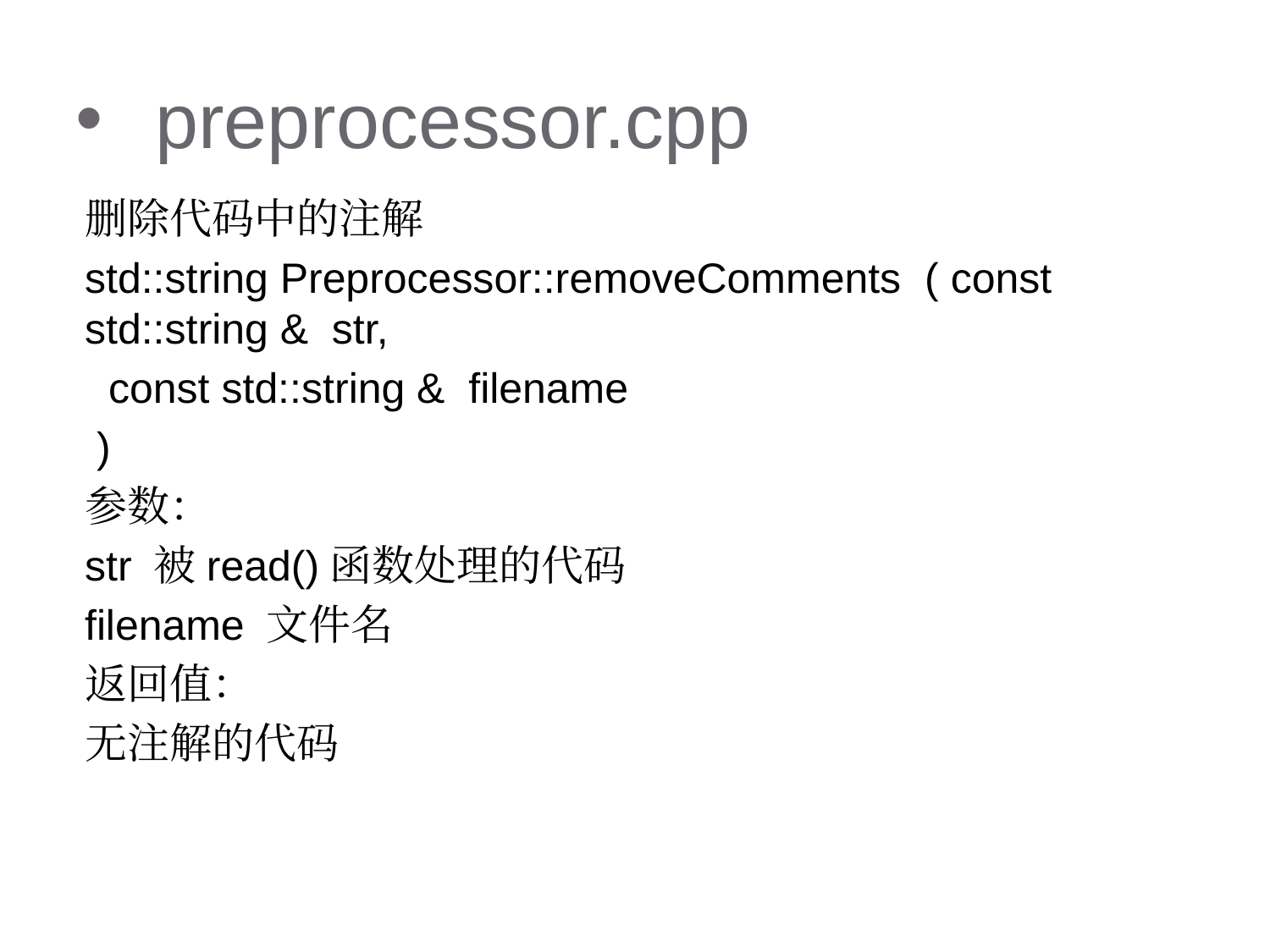

# preprocessor.cpp
删除代码中的注解
std::string Preprocessor::removeComments  ( const std::string &  str,
  const std::string &  filename
 )
参数：
str 被read()函数处理的代码
filename 文件名
返回值：
无注解的代码